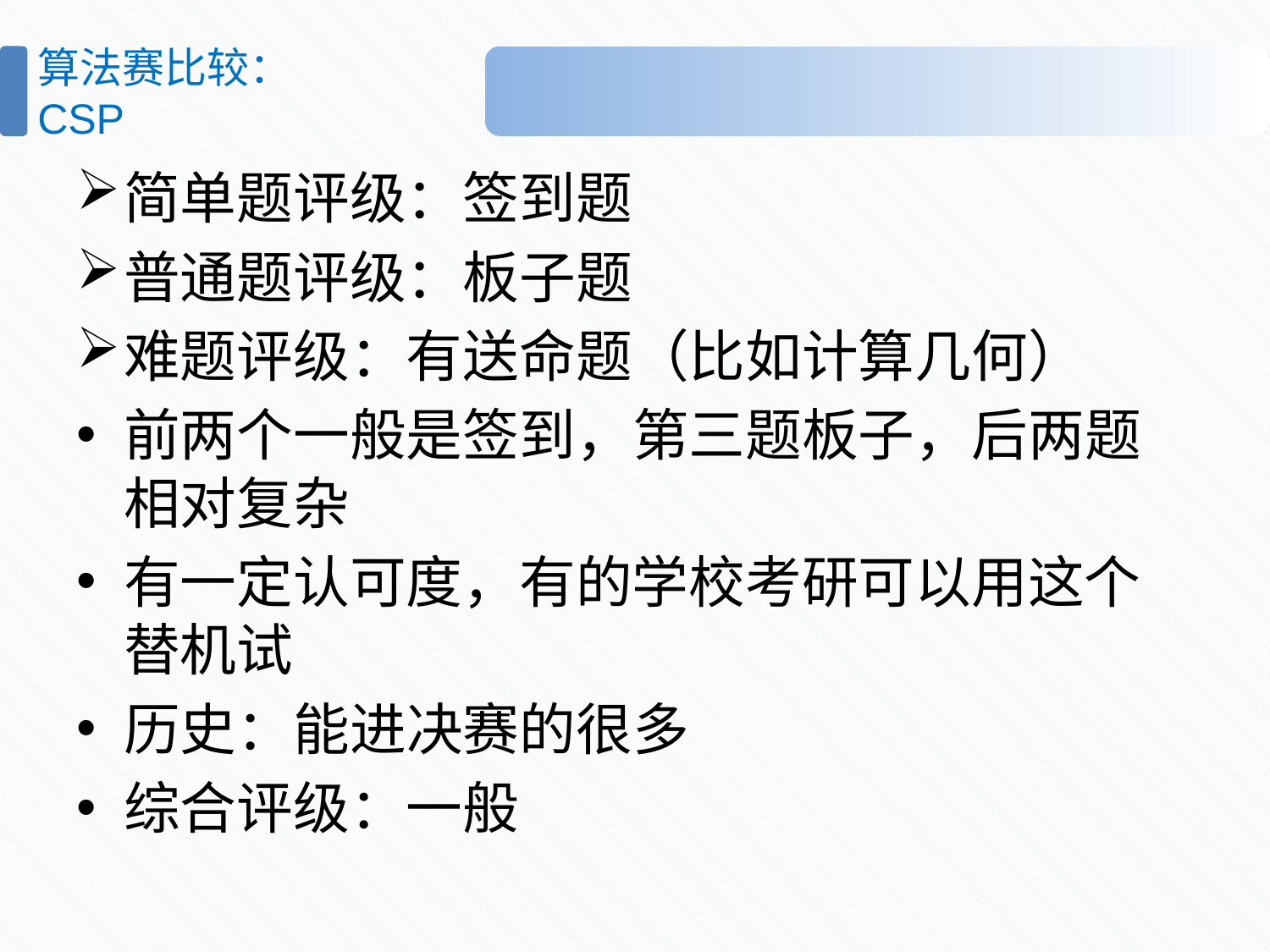

# 算法赛比较： CSP
简单题评级：签到题
普通题评级：板子题
难题评级：有送命题（比如计算几何）
前两个一般是签到，第三题板子，后两题相对复杂
有一定认可度，有的学校考研可以用这个替机试
历史：能进决赛的很多
综合评级：一般